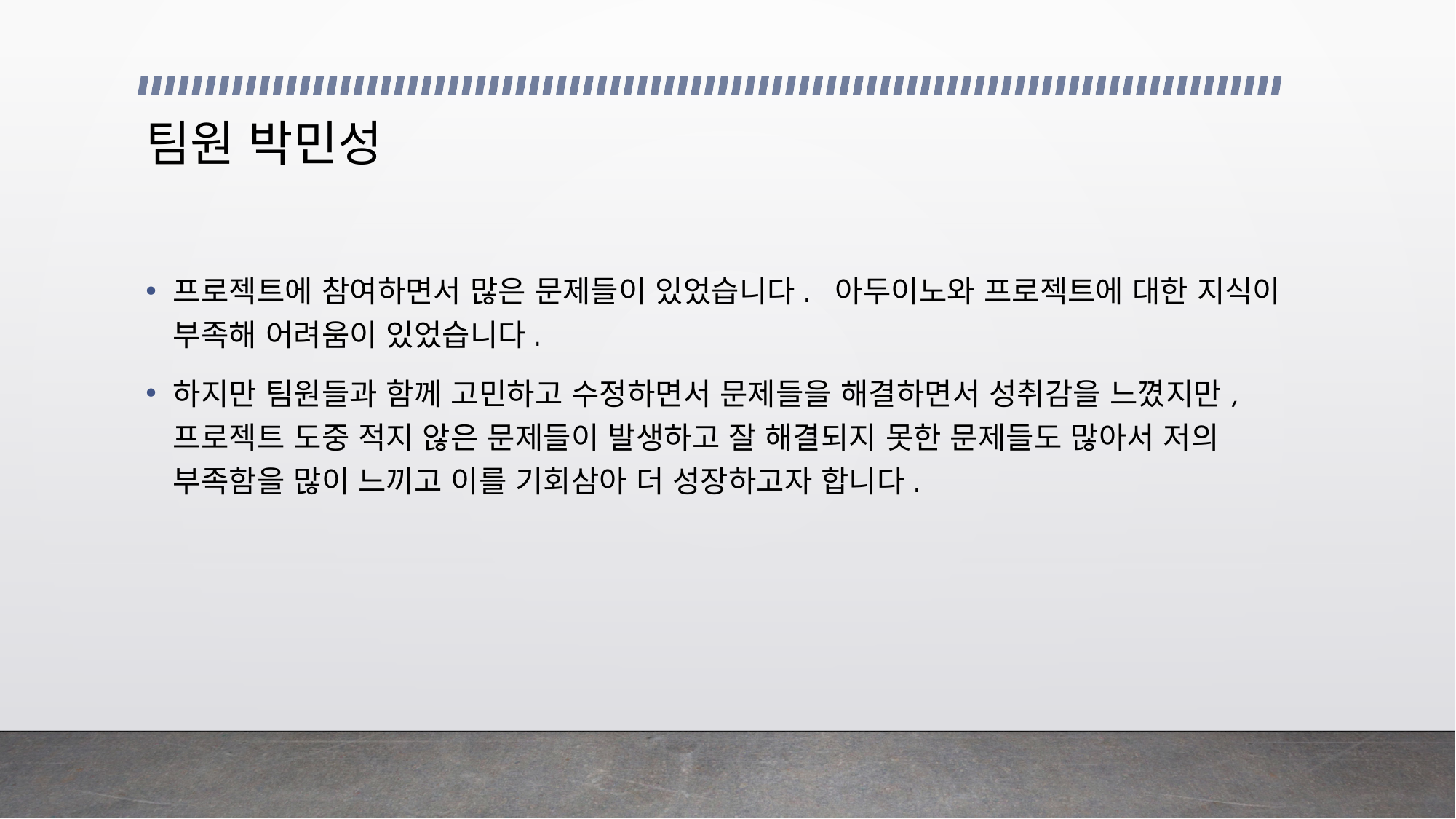

# 팀원 박민성
프로젝트에 참여하면서 많은 문제들이 있었습니다.  아두이노와 프로젝트에 대한 지식이 부족해 어려움이 있었습니다.
하지만 팀원들과 함께 고민하고 수정하면서 문제들을 해결하면서 성취감을 느꼈지만, 프로젝트 도중 적지 않은 문제들이 발생하고 잘 해결되지 못한 문제들도 많아서 저의 부족함을 많이 느끼고 이를 기회삼아 더 성장하고자 합니다.